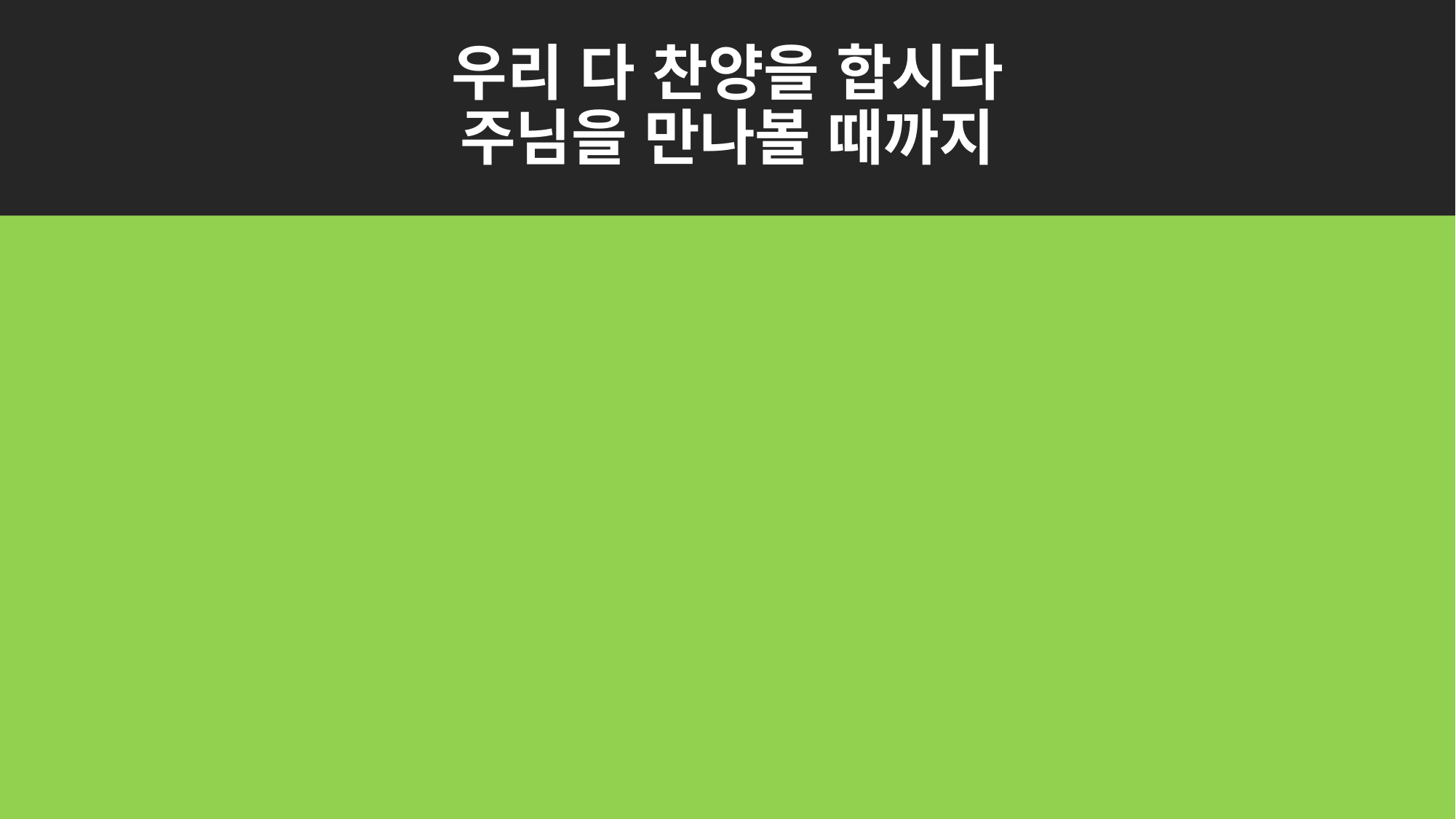

# 우리 다 찬양을 합시다 주님을 만나볼 때까지